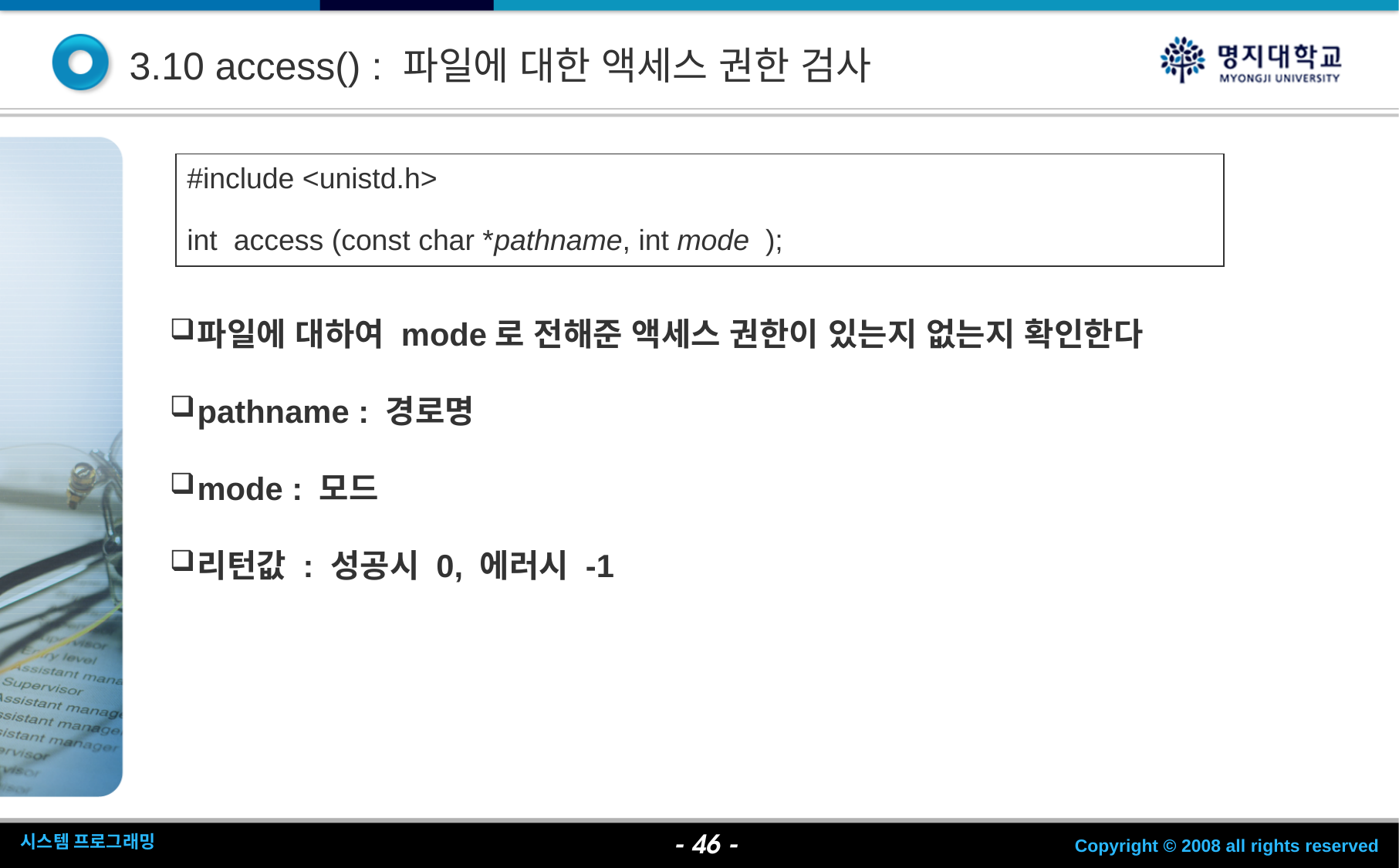

3.10 access() : 파일에 대한 액세스 권한 검사
#include <unistd.h>

int  access (const char *pathname, int mode  );
파일에 대하여 mode로 전해준 액세스 권한이 있는지 없는지 확인한다

pathname : 경로명

mode : 모드

리턴값 : 성공시 0, 에러시 -1
- 46 -